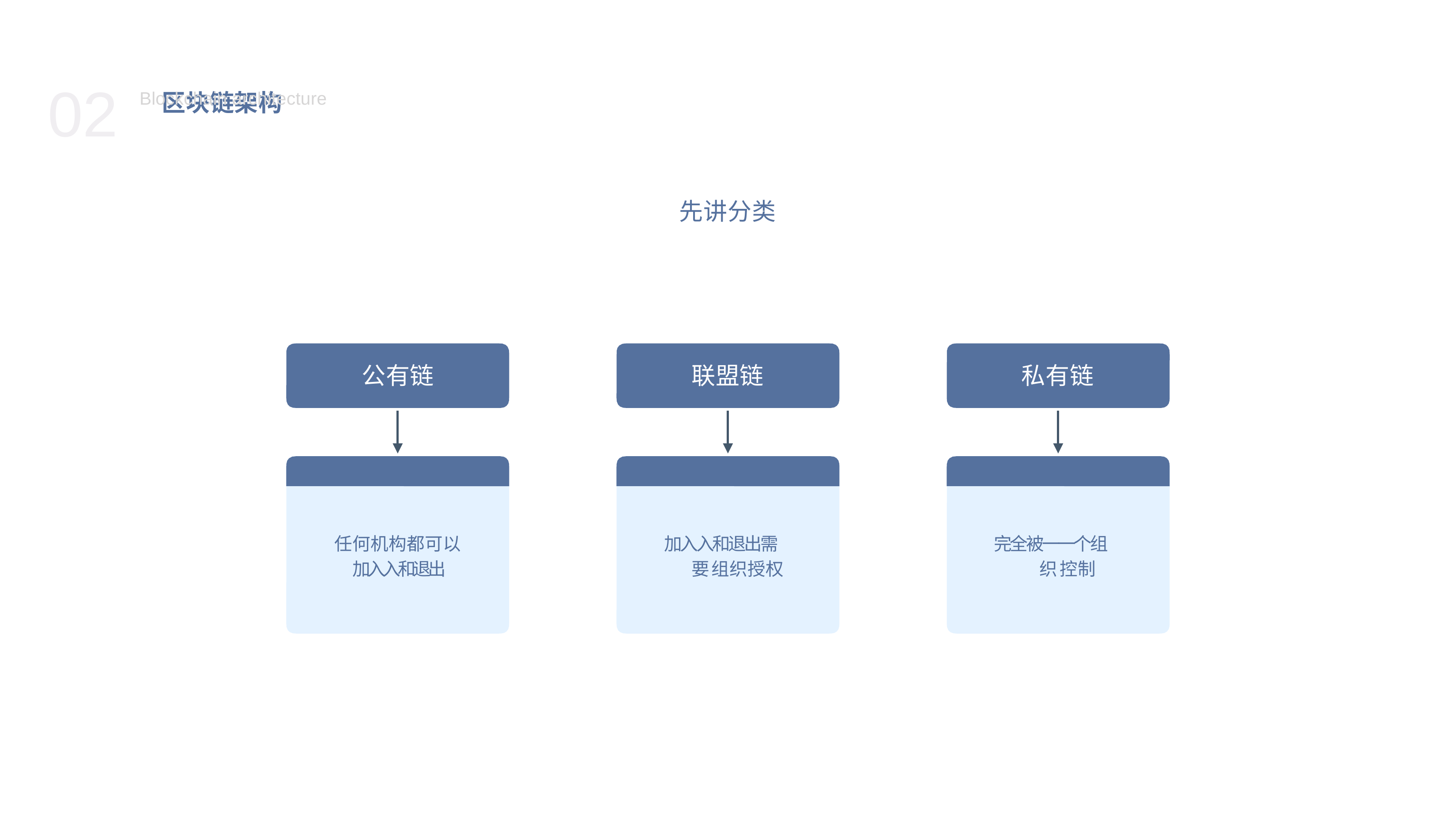

# 02 区块链架构
Blockchain architecture
先讲分类

公有链
联盟链
私有链

任何机构都可以 加⼊入和退出
加⼊入和退出需要 组织授权
完全被⼀一个组织 控制